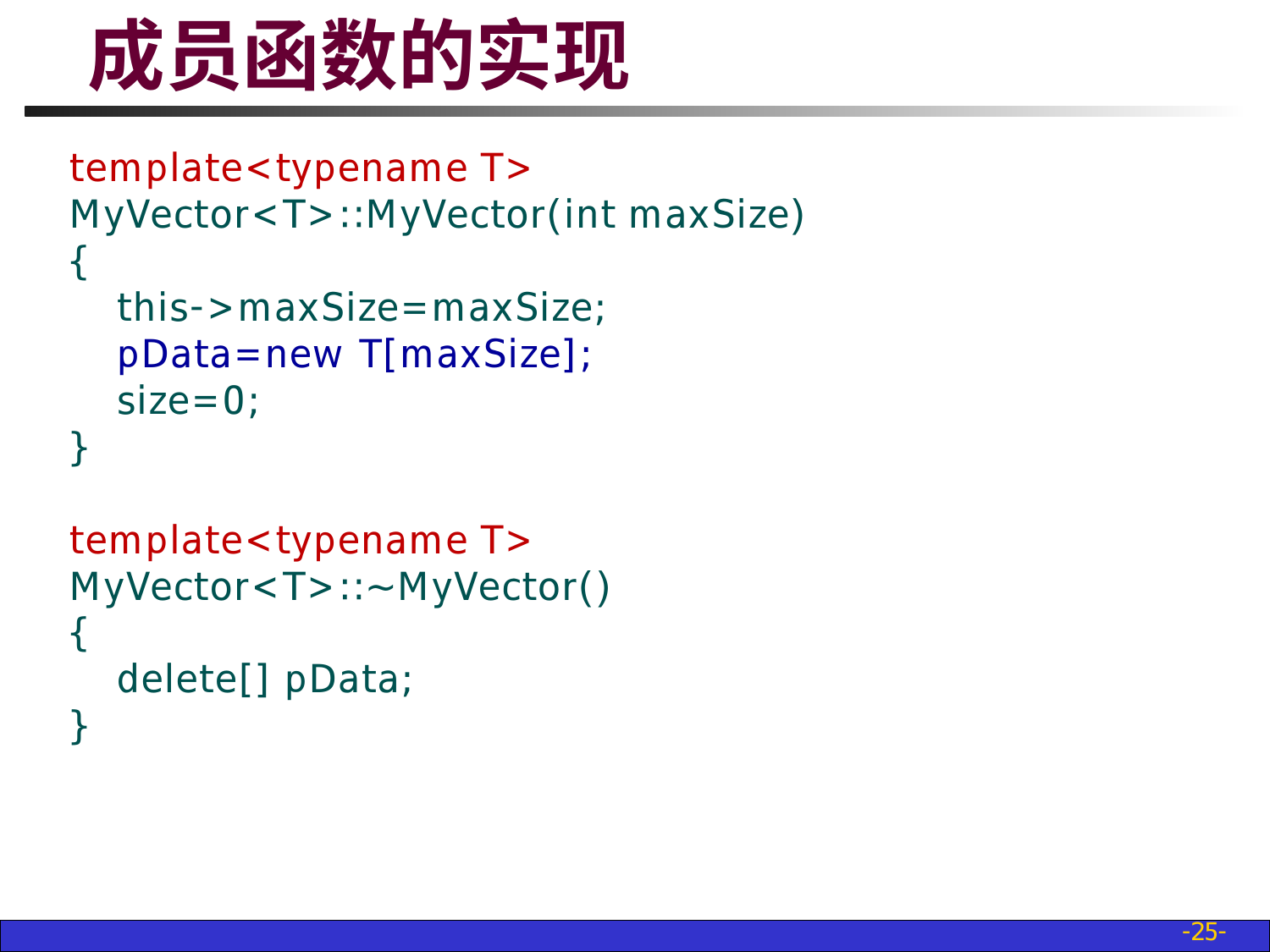

# 成员函数的实现
template<typename T>
MyVector<T>::MyVector(int maxSize)
{
	this->maxSize=maxSize;
	pData=new T[maxSize];
	size=0;
}

template<typename T>
MyVector<T>::~MyVector()
{
	delete[] pData;
}
-25-